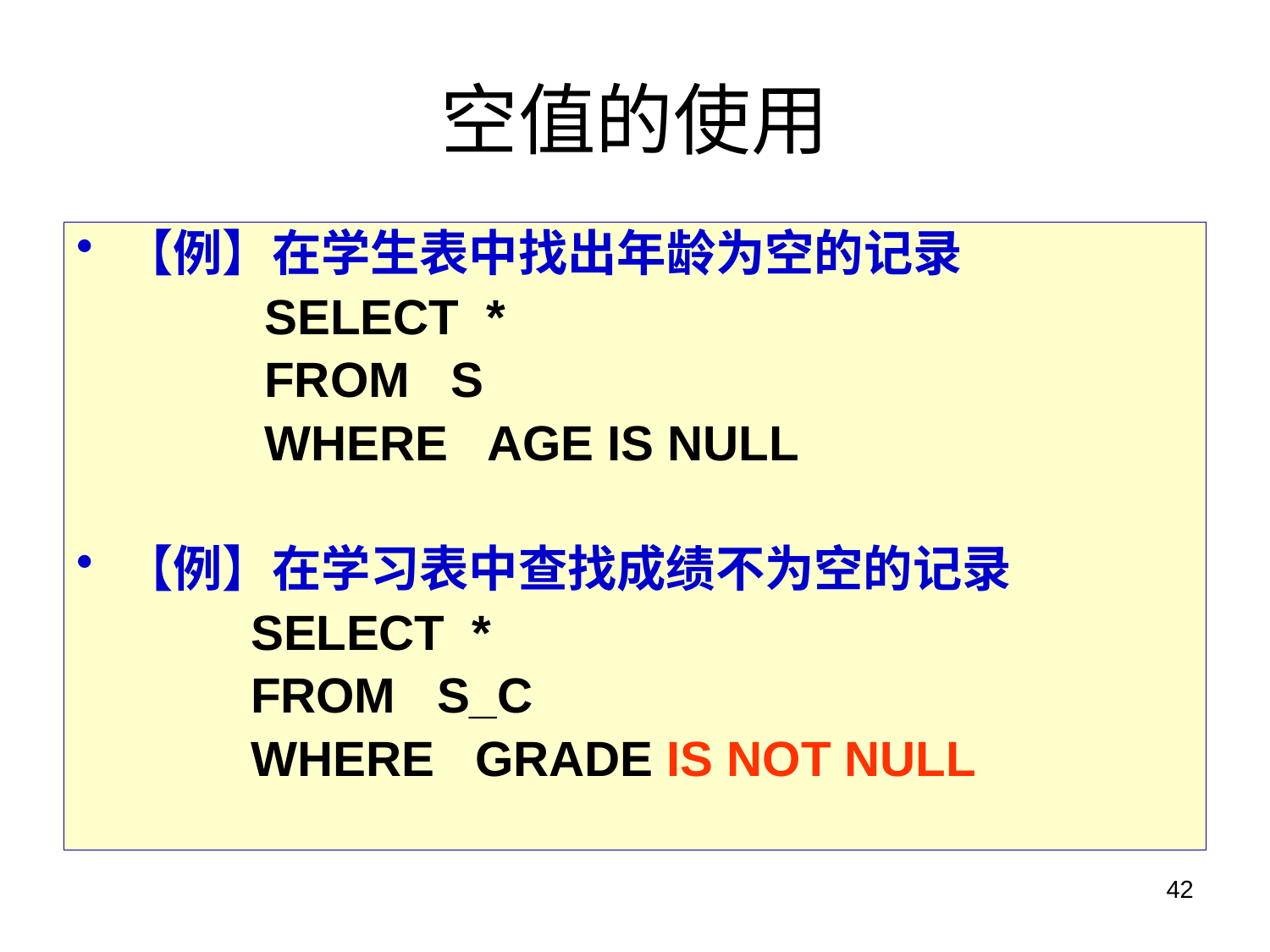

# 空值的使用
【例】在学生表中找出年龄为空的记录
    	 SELECT  *
   		 FROM   S
   		 WHERE   AGE IS NULL

【例】在学习表中查找成绩不为空的记录
 	  	SELECT  *
   	 	FROM   S_C
    	WHERE   GRADE IS NOT NULL
42